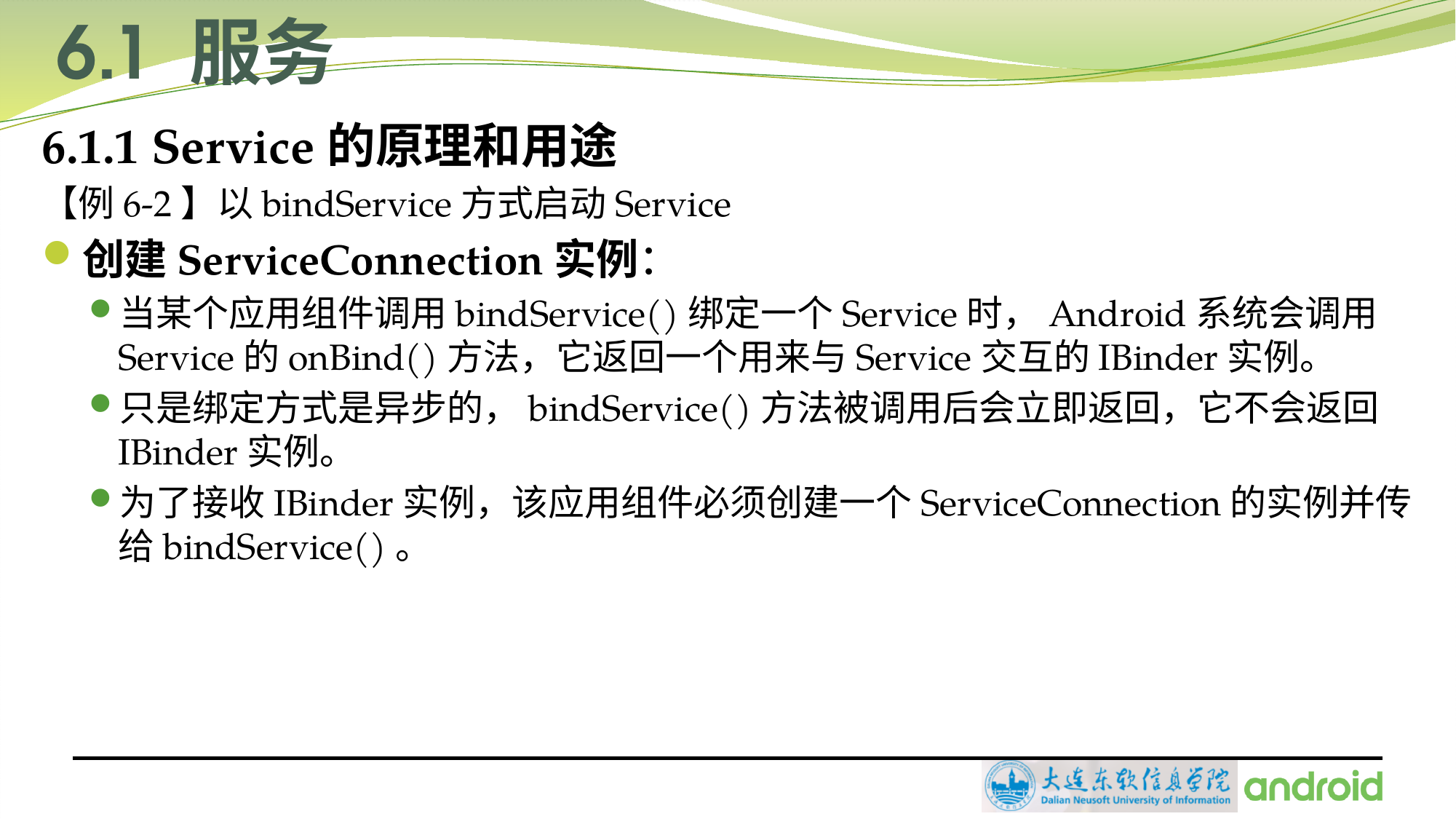

# 6.1 服务
6.1.1 Service的原理和用途
【例6-2】以bindService方式启动Service
创建ServiceConnection实例：
当某个应用组件调用bindService()绑定一个Service时，Android系统会调用Service的onBind()方法，它返回一个用来与Service交互的IBinder实例。
只是绑定方式是异步的，bindService()方法被调用后会立即返回，它不会返回IBinder实例。
为了接收IBinder实例，该应用组件必须创建一个ServiceConnection的实例并传给bindService()。